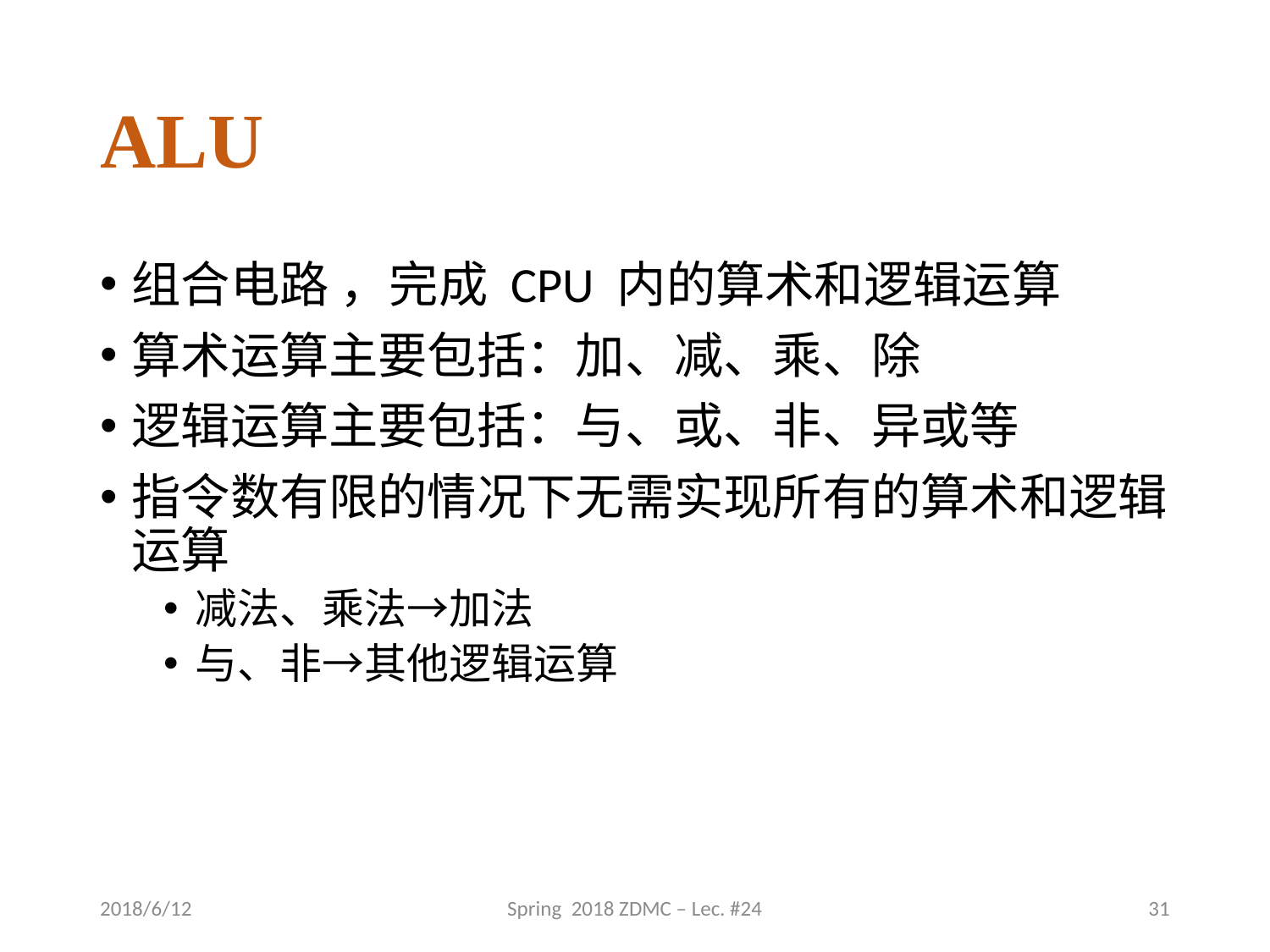

# ALU
组合电路 ，完成 CPU 内的算术和逻辑运算
算术运算主要包括：加、减、乘、除
逻辑运算主要包括：与、或、非、异或等
指令数有限的情况下无需实现所有的算术和逻辑运算
减法、乘法→加法
与、非→其他逻辑运算
2018/6/12
Spring  2018 ZDMC – Lec. #24
31